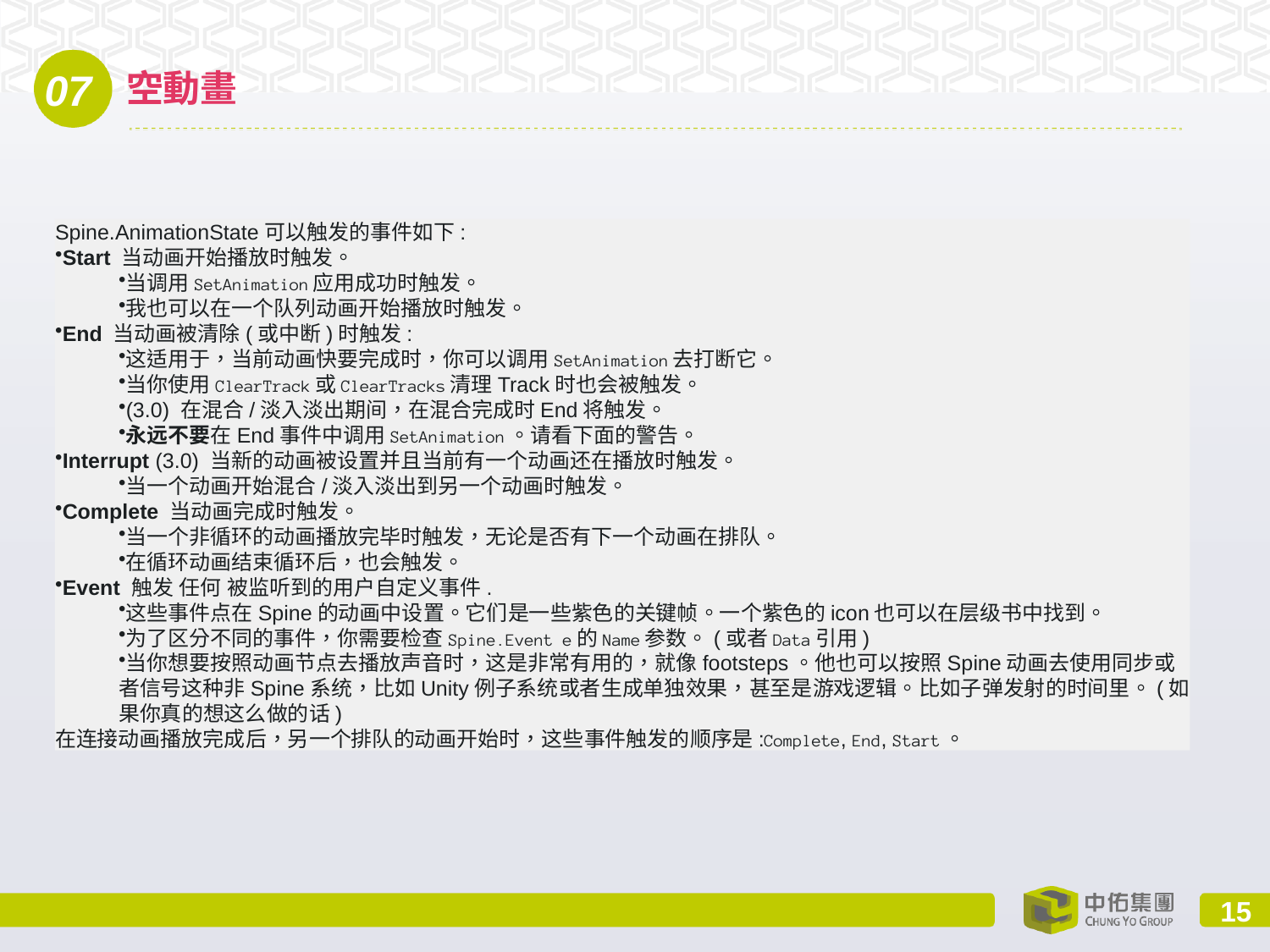

07
空動畫
Spine.AnimationState可以触发的事件如下:
Start 当动画开始播放时触发。
当调用SetAnimation应用成功时触发。
我也可以在一个队列动画开始播放时触发。
End 当动画被清除(或中断)时触发:
这适用于，当前动画快要完成时，你可以调用SetAnimation去打断它。
当你使用ClearTrack或ClearTracks清理Track时也会被触发。
(3.0) 在混合/淡入淡出期间，在混合完成时End将触发。
永远不要在End事件中调用SetAnimation。请看下面的警告。
Interrupt (3.0) 当新的动画被设置并且当前有一个动画还在播放时触发。
当一个动画开始混合/淡入淡出到另一个动画时触发。
Complete 当动画完成时触发。
当一个非循环的动画播放完毕时触发，无论是否有下一个动画在排队。
在循环动画结束循环后，也会触发。
Event 触发 任何 被监听到的用户自定义事件.
这些事件点在Spine的动画中设置。它们是一些紫色的关键帧。一个紫色的icon也可以在层级书中找到。
为了区分不同的事件，你需要检查Spine.Event e的Name参数。(或者Data引用)
当你想要按照动画节点去播放声音时，这是非常有用的，就像footsteps。他也可以按照Spine动画去使用同步或者信号这种非Spine系统，比如Unity例子系统或者生成单独效果，甚至是游戏逻辑。比如子弹发射的时间里。(如果你真的想这么做的话)
在连接动画播放完成后，另一个排队的动画开始时，这些事件触发的顺序是:Complete, End, Start。
15